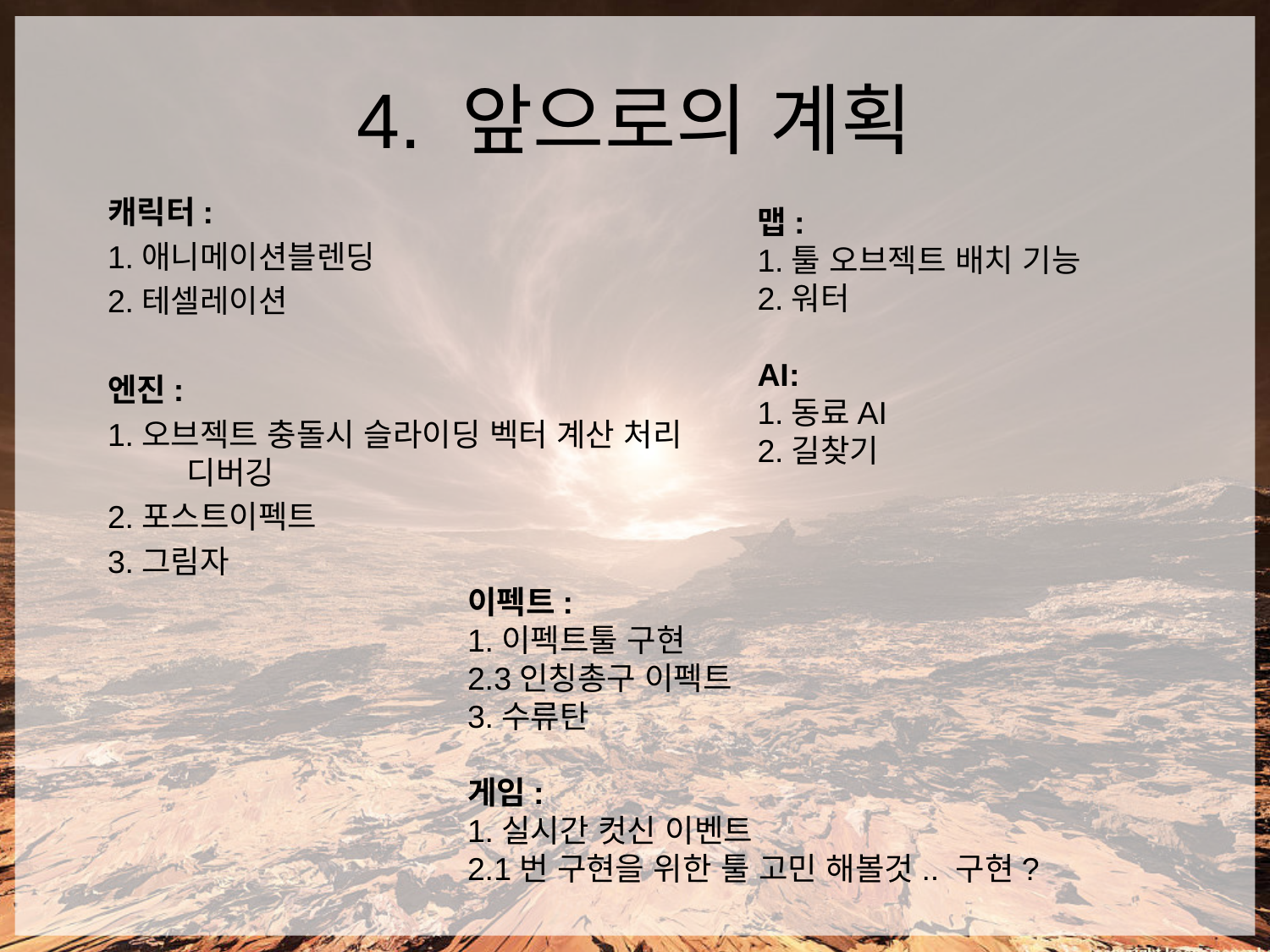

# 4. 앞으로의 계획
캐릭터:
1.애니메이션블렌딩
2.테셀레이션

엔진:
1.오브젝트 충돌시 슬라이딩 벡터 계산 처리 디버깅
2.포스트이펙트
3.그림자

맵:
1.툴 오브젝트 배치 기능
2.워터

AI:
1.동료AI
2.길찾기
이펙트:
1.이펙트툴 구현
2.3인칭총구 이펙트
3.수류탄

게임:
1.실시간 컷신 이벤트
2.1번 구현을 위한 툴 고민 해볼것.. 구현?